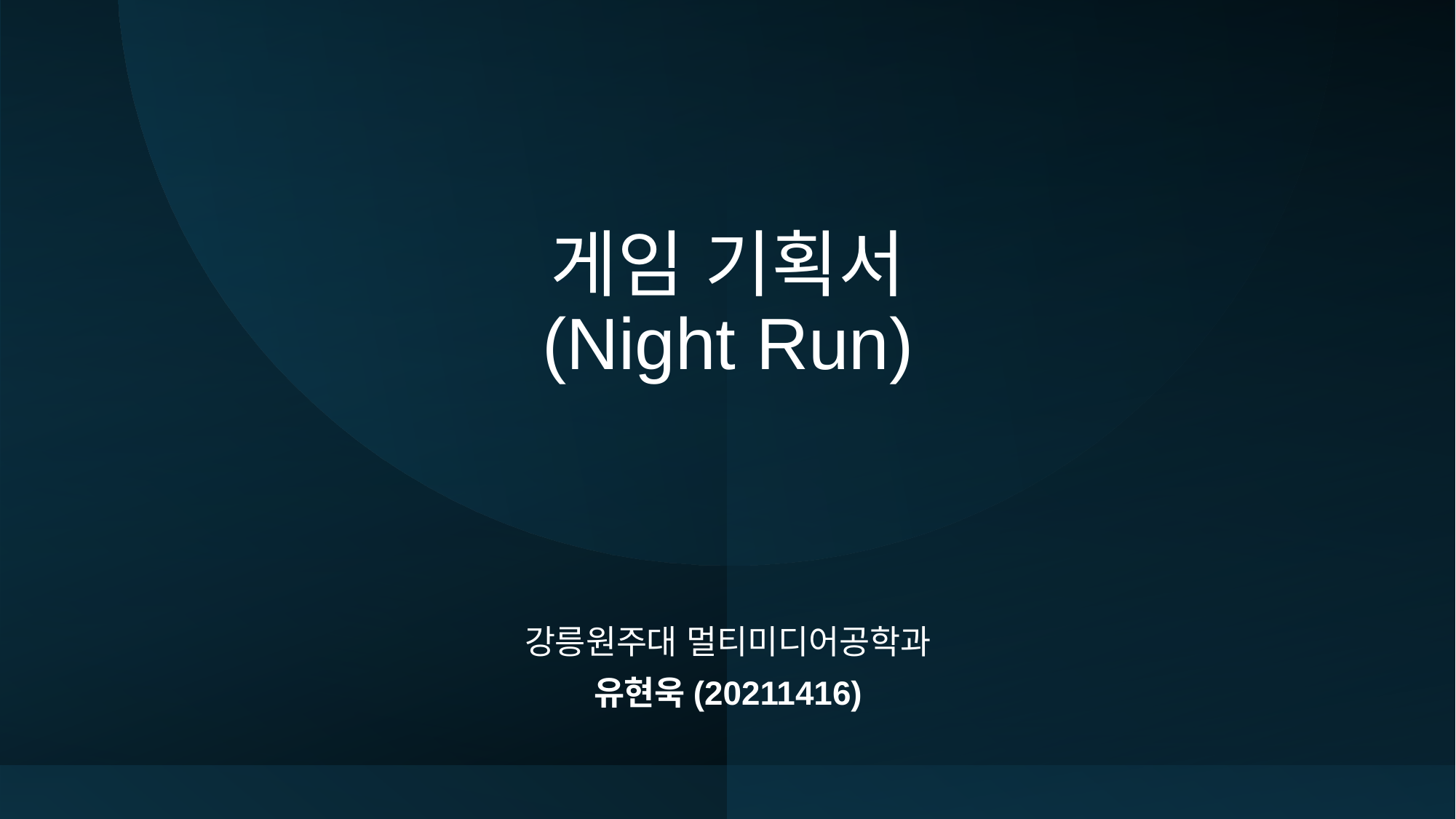

# 게임 기획서 (Night Run)
강릉원주대 멀티미디어공학과
유현욱(20211416)